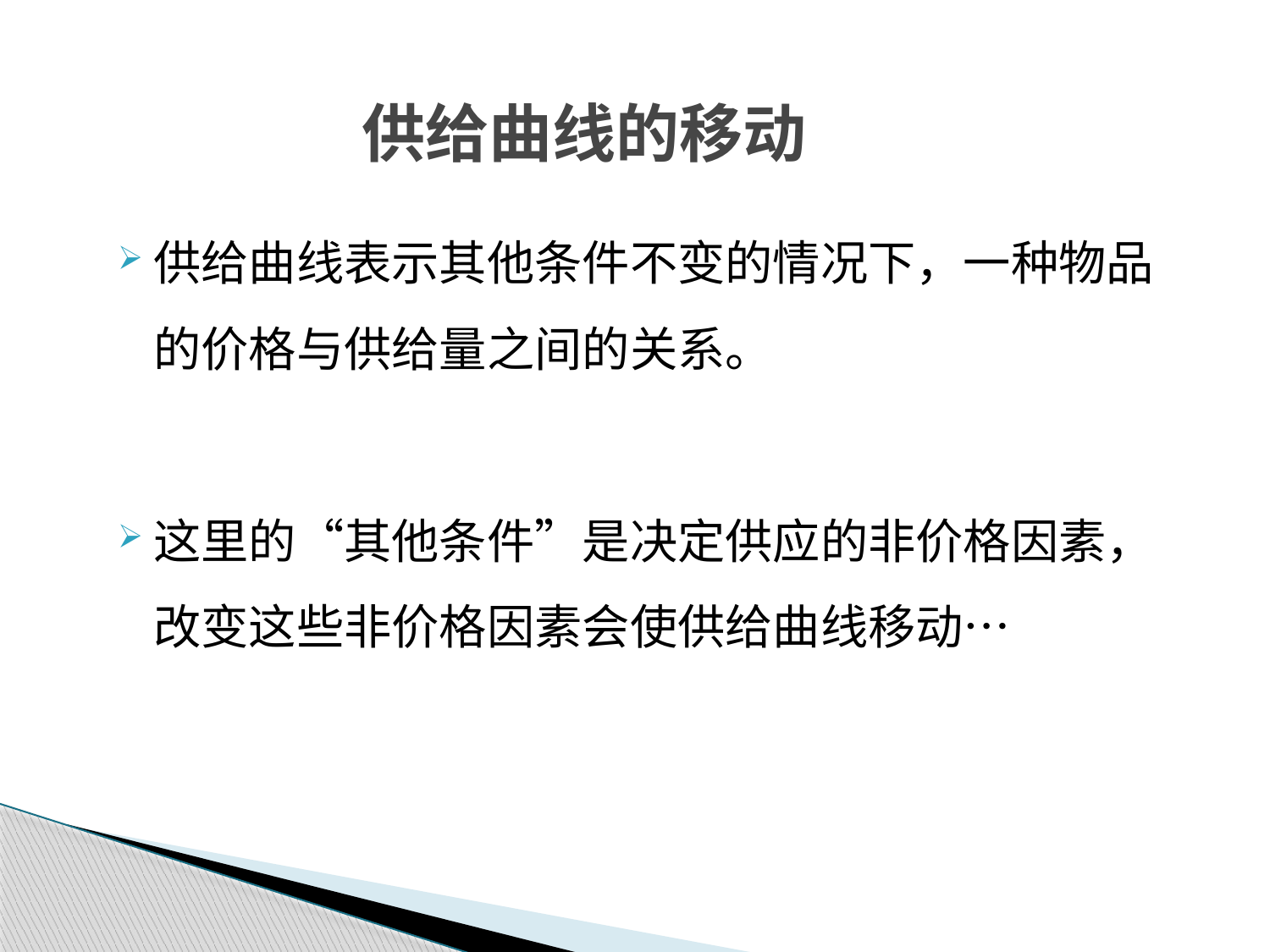

供给曲线的移动
供给曲线表示其他条件不变的情况下，一种物品的价格与供给量之间的关系。

这里的“其他条件”是决定供应的非价格因素，改变这些非价格因素会使供给曲线移动…